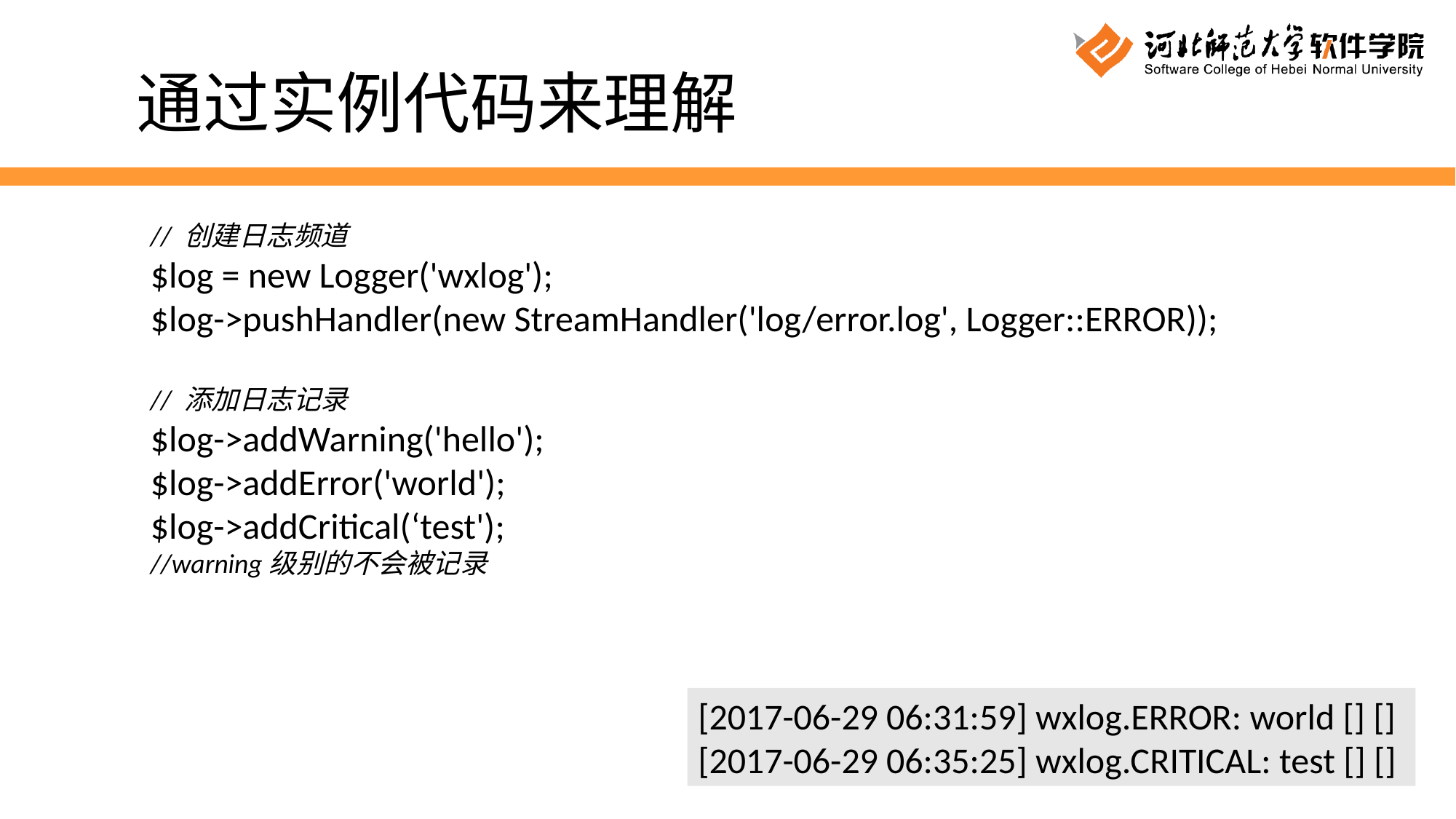

通过实例代码来理解
// 创建日志频道
$log = new Logger('wxlog');
$log->pushHandler(new StreamHandler('log/error.log', Logger::ERROR));

// 添加日志记录
$log->addWarning('hello');
$log->addError('world');
$log->addCritical(‘test');
//warning级别的不会被记录
[2017-06-29 06:31:59] wxlog.ERROR: world [] []
[2017-06-29 06:35:25] wxlog.CRITICAL: test [] []